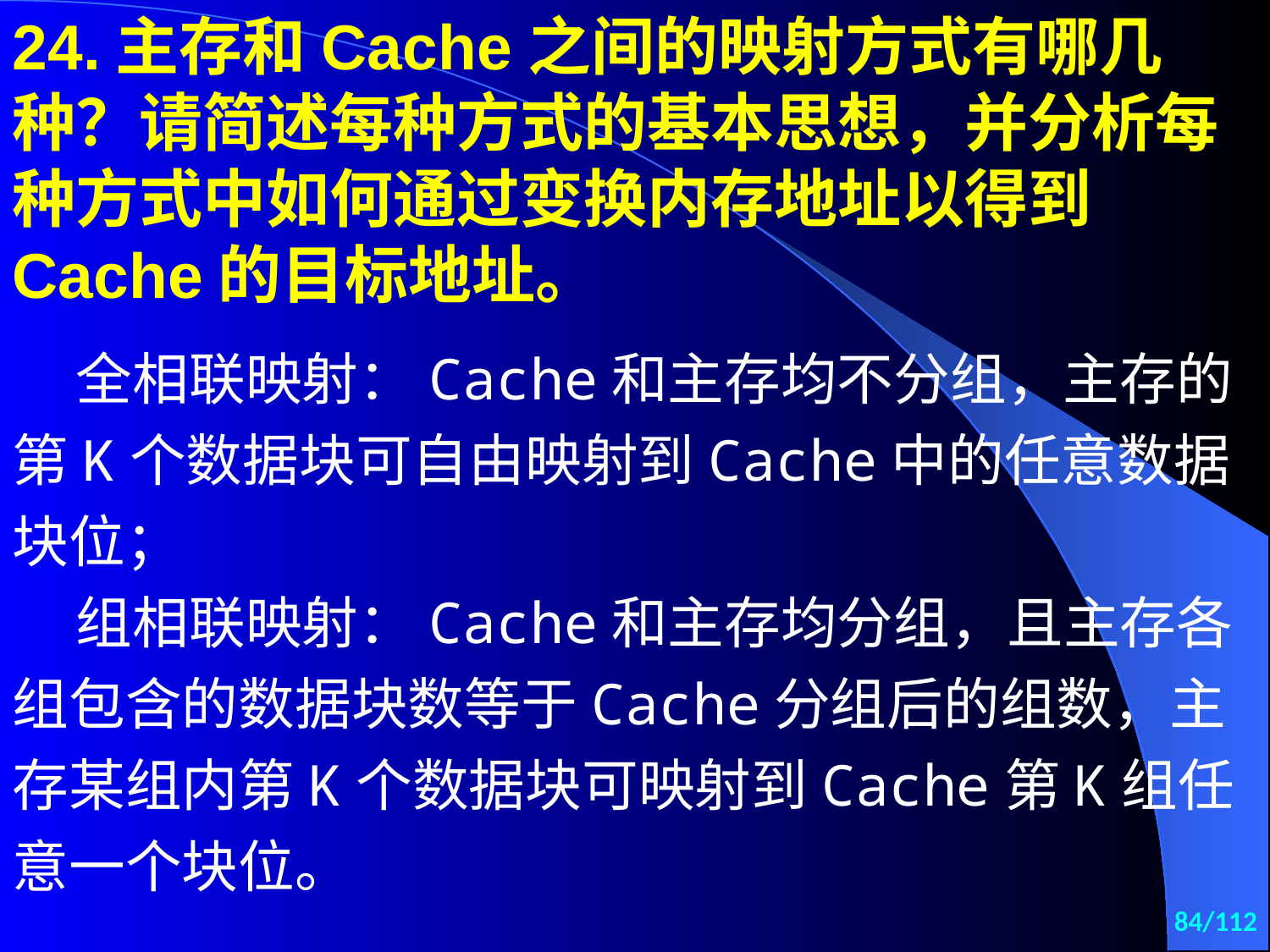

24.主存和Cache之间的映射方式有哪几种？请简述每种方式的基本思想，并分析每种方式中如何通过变换内存地址以得到Cache的目标地址。
全相联映射：Cache和主存均不分组，主存的第K个数据块可自由映射到Cache中的任意数据块位；
组相联映射：Cache和主存均分组，且主存各组包含的数据块数等于Cache分组后的组数，主存某组内第K个数据块可映射到Cache第K组任意一个块位。
84/112